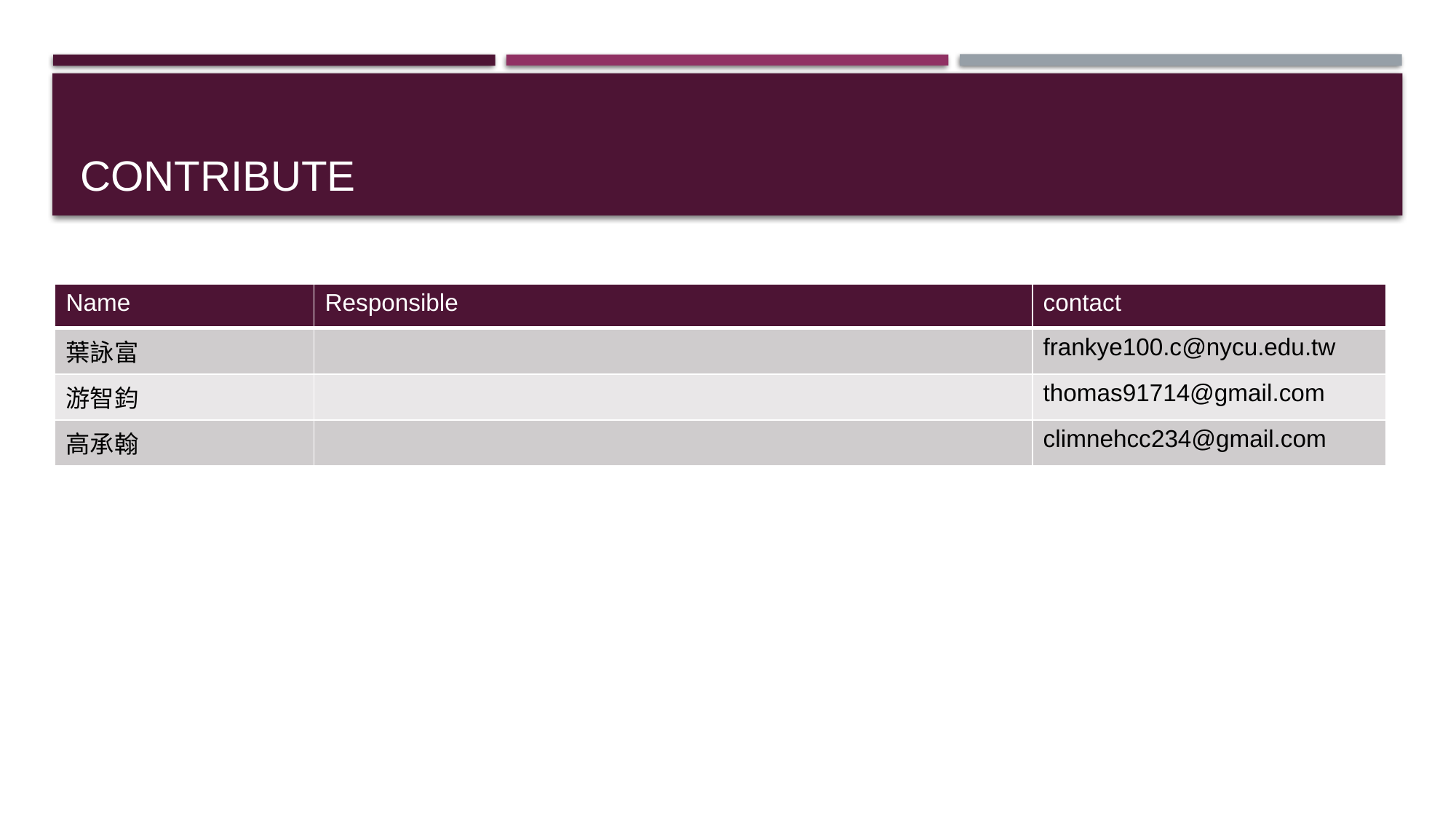

# contribute

| Name | Responsible | contact |
| --- | --- | --- |
| 葉詠富 |  | frankye100.c@nycu.edu.tw |
| 游智鈞 |  | thomas91714@gmail.com |
| 高承翰 |  | climnehcc234@gmail.com |